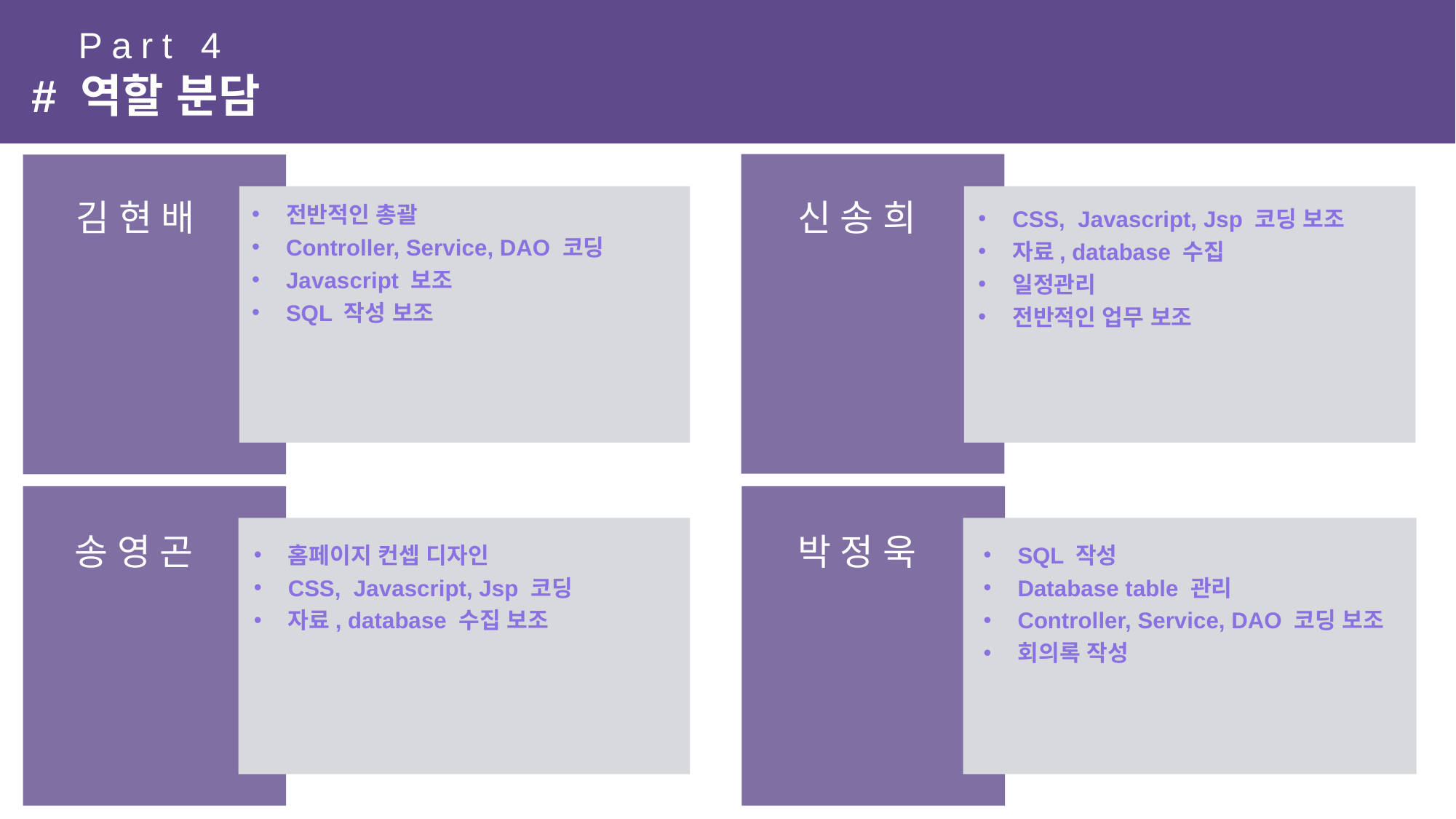

Part 4
# 역할 분담

신송희
김현배
전반적인 총괄
Controller, Service, DAO 코딩
Javascript 보조
SQL 작성 보조
CSS,  Javascript, Jsp 코딩 보조
자료, database 수집
일정관리
전반적인 업무 보조

송영곤
박정욱
홈페이지 컨셉 디자인
CSS,  Javascript, Jsp 코딩
자료, database 수집 보조

SQL 작성
Database table 관리
Controller, Service, DAO 코딩 보조
회의록 작성